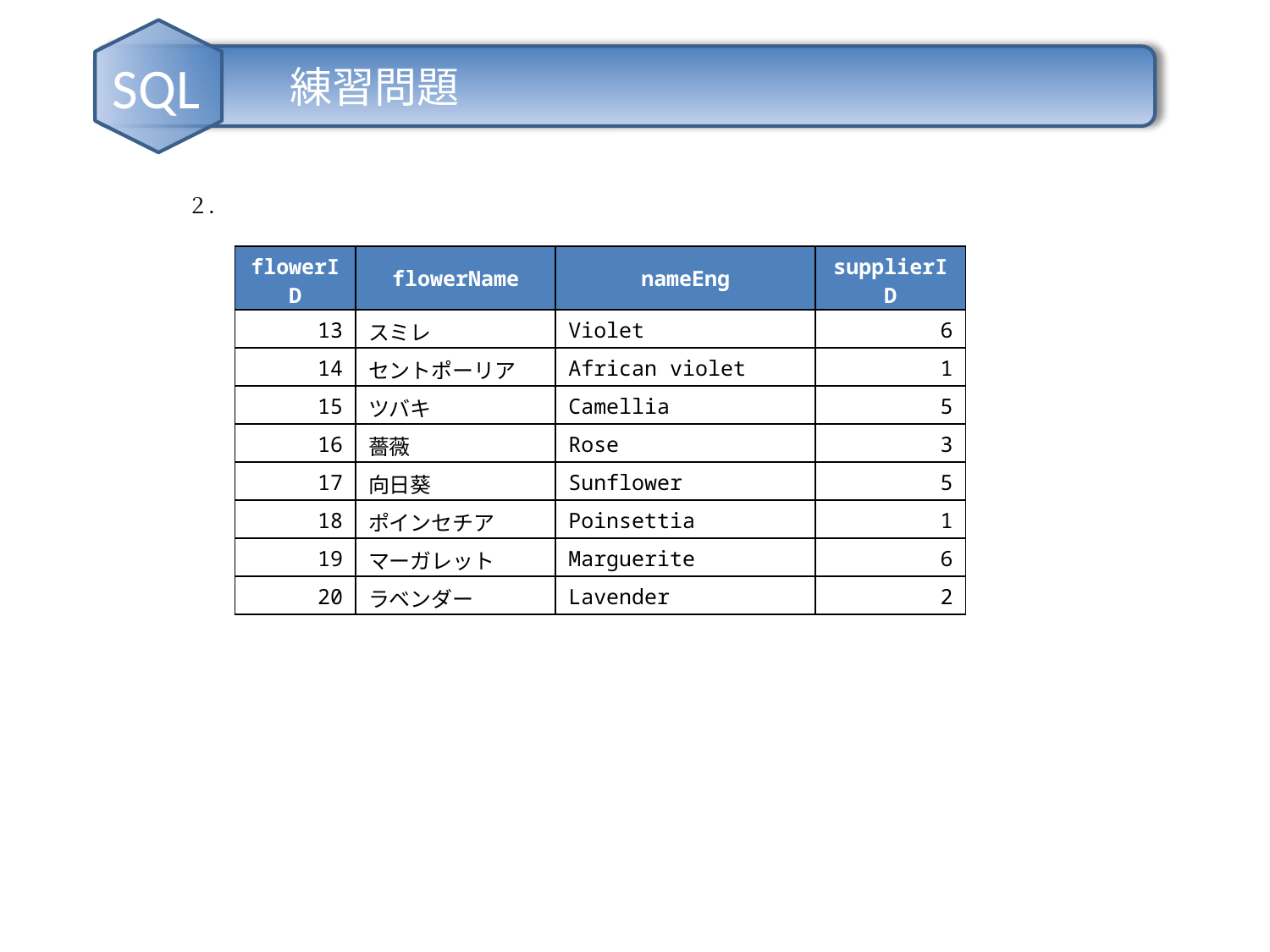

練習問題
SQL
２．
| flowerID | flowerName | nameEng | supplierID |
| --- | --- | --- | --- |
| 13 | スミレ | Violet | 6 |
| 14 | セントポーリア | African violet | 1 |
| 15 | ツバキ | Camellia | 5 |
| 16 | 薔薇 | Rose | 3 |
| 17 | 向日葵 | Sunflower | 5 |
| 18 | ポインセチア | Poinsettia | 1 |
| 19 | マーガレット | Marguerite | 6 |
| 20 | ラベンダー | Lavender | 2 |